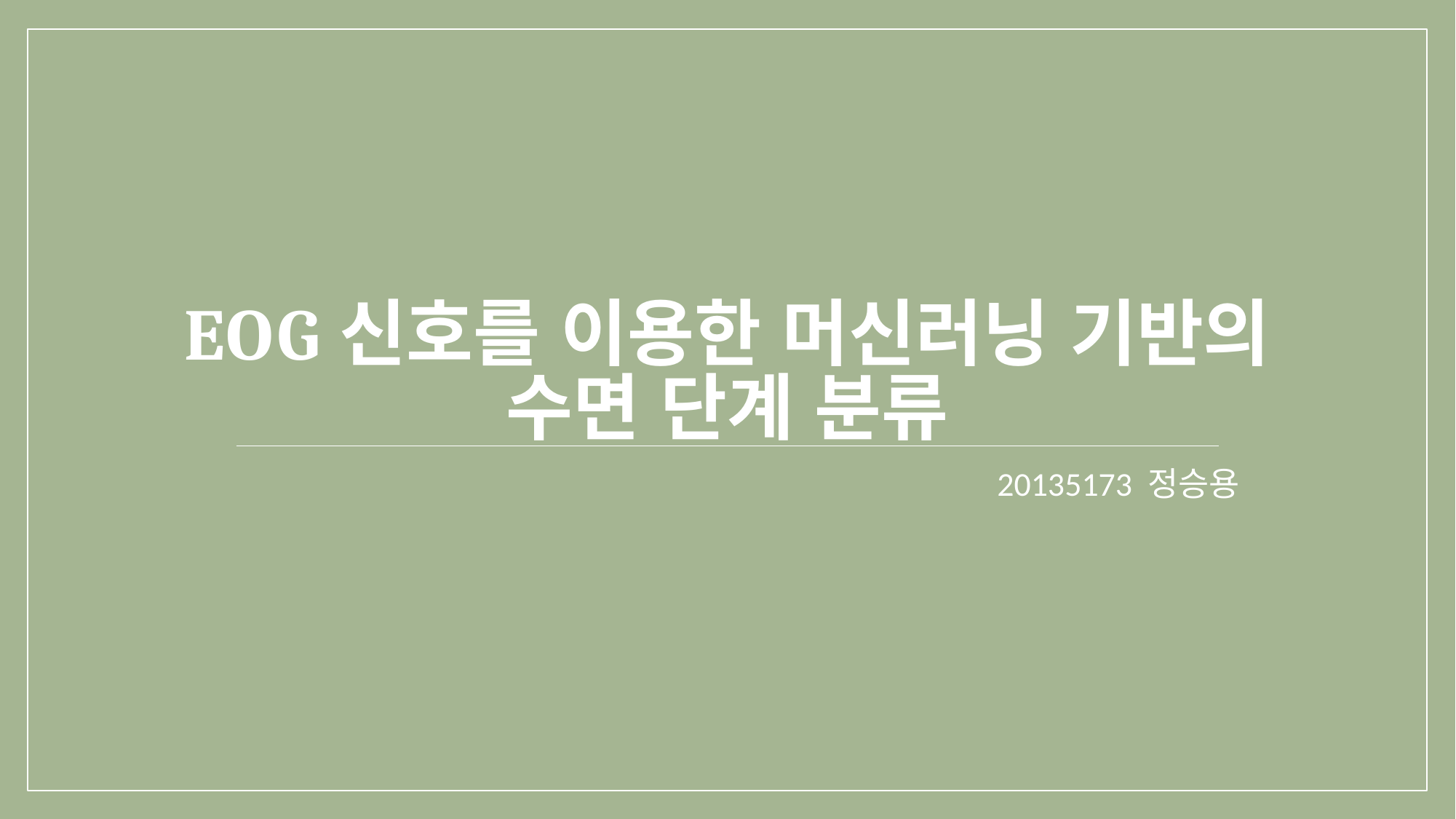

# Eog신호를 이용한 머신러닝 기반의 수면 단계 분류
20135173 정승용